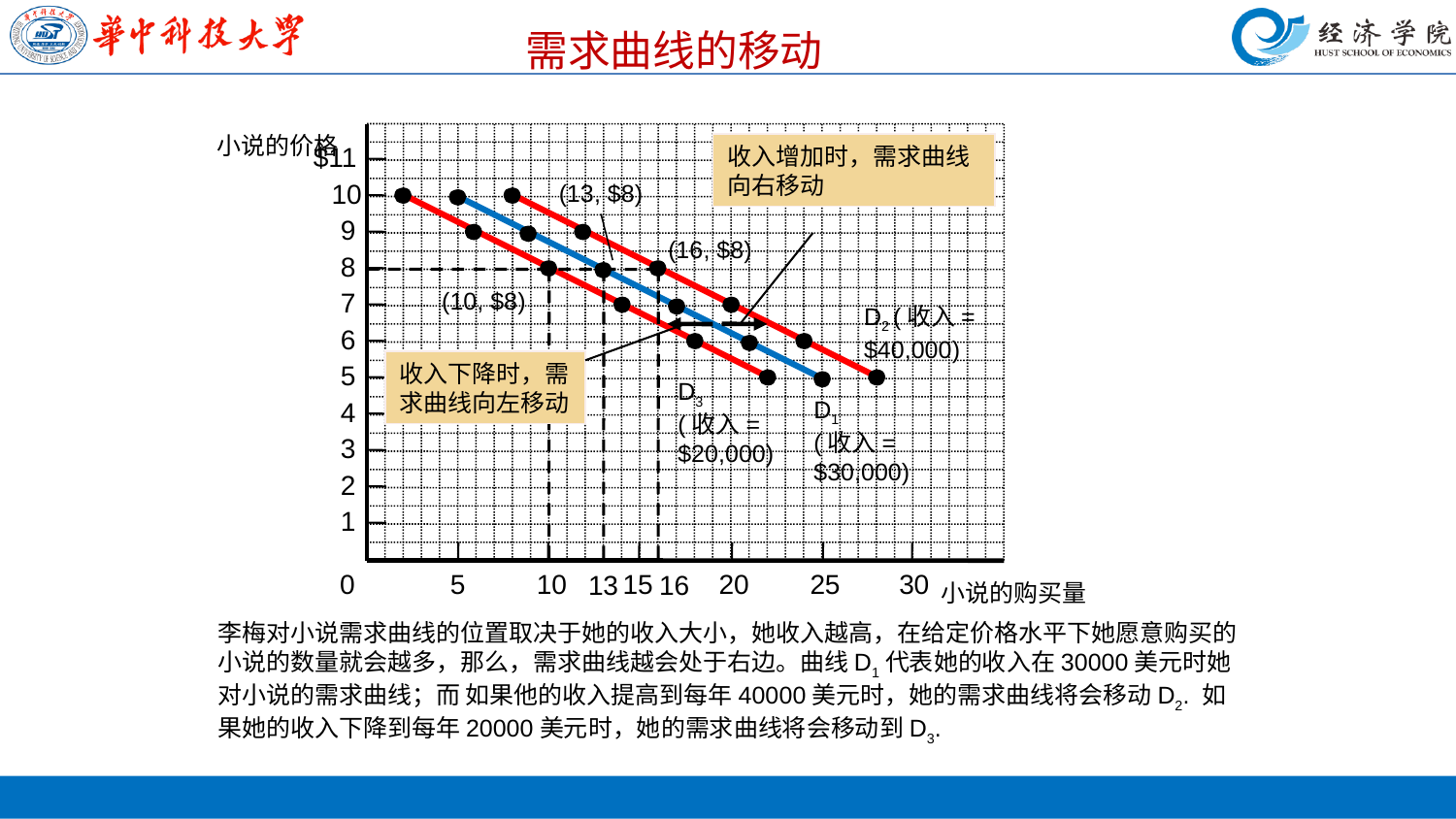

73
需求曲线的移动
小说的价格
$11
10
9
8
7
6
5
4
3
2
1

收入增加时，需求曲线向右移动
(13, $8)

D1
(收入=
$30,000)

D3
(收入=
$20,000)

(10, $8)

D2 (收入=
$40,000)

(16, $8)

13
16
收入下降时，需求曲线向左移动
5
10
15
20
25
30
0
小说的购买量
李梅对小说需求曲线的位置取决于她的收入大小，她收入越高，在给定价格水平下她愿意购买的小说的数量就会越多，那么，需求曲线越会处于右边。曲线D1代表她的收入在30000美元时她对小说的需求曲线；而 如果他的收入提高到每年40000美元时，她的需求曲线将会移动D2. 如果她的收入下降到每年20000美元时，她的需求曲线将会移动到D3.